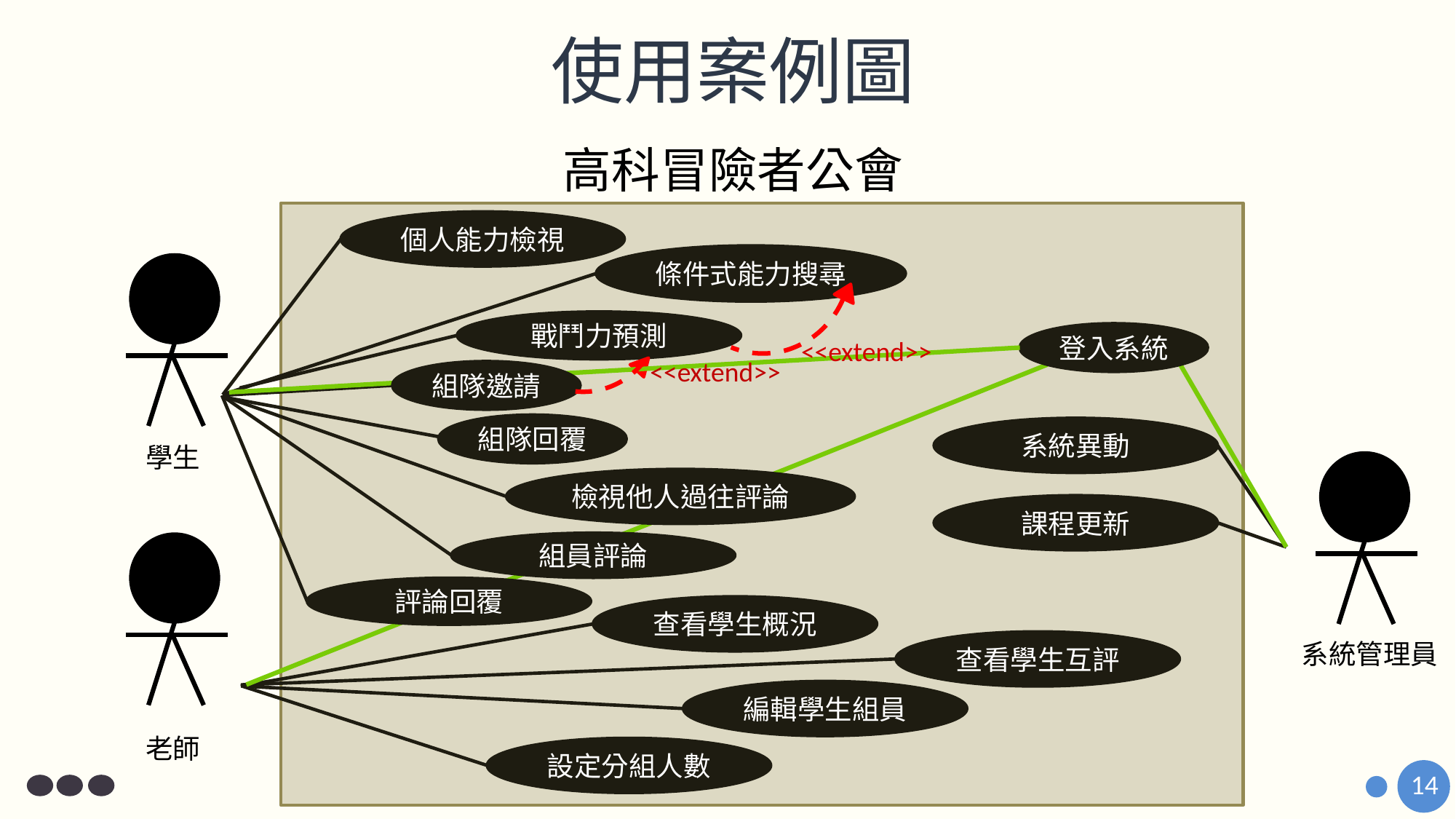

# 使用案例圖
高科冒險者公會

個人能力檢視

條件式能力搜尋

戰鬥力預測
登入系統
<<extend>>
<<extend>>

組隊邀請
組隊回覆
系統異動
學生

檢視他人過往評論
課程更新
組員評論

評論回覆
查看學生概況
查看學生互評
系統管理員
編輯學生組員
老師
設定分組人數
14